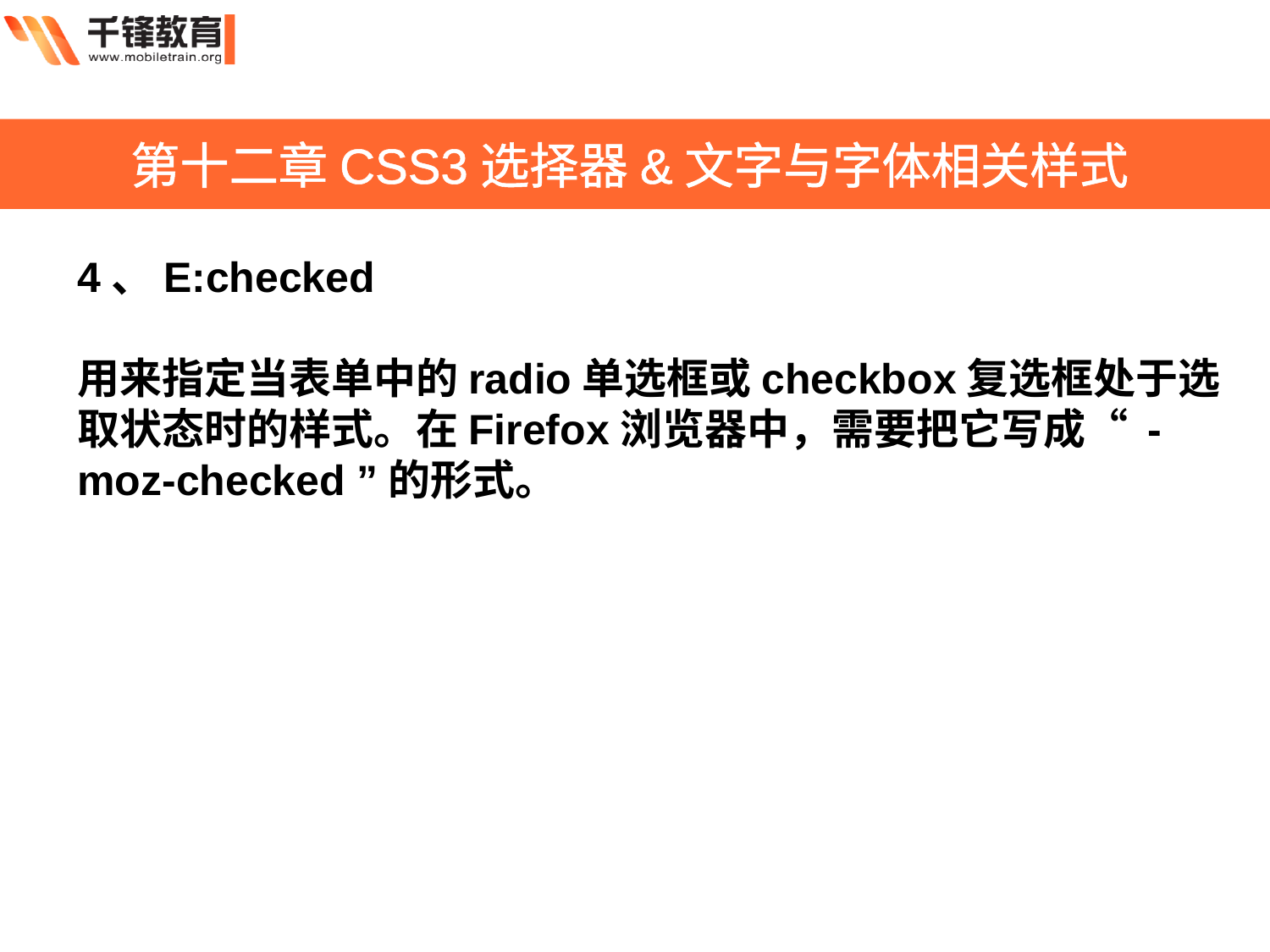

第十二章CSS3选择器&文字与字体相关样式
4、E:checked

用来指定当表单中的radio单选框或checkbox复选框处于选取状态时的样式。在Firefox浏览器中，需要把它写成“ -moz-checked ”的形式。